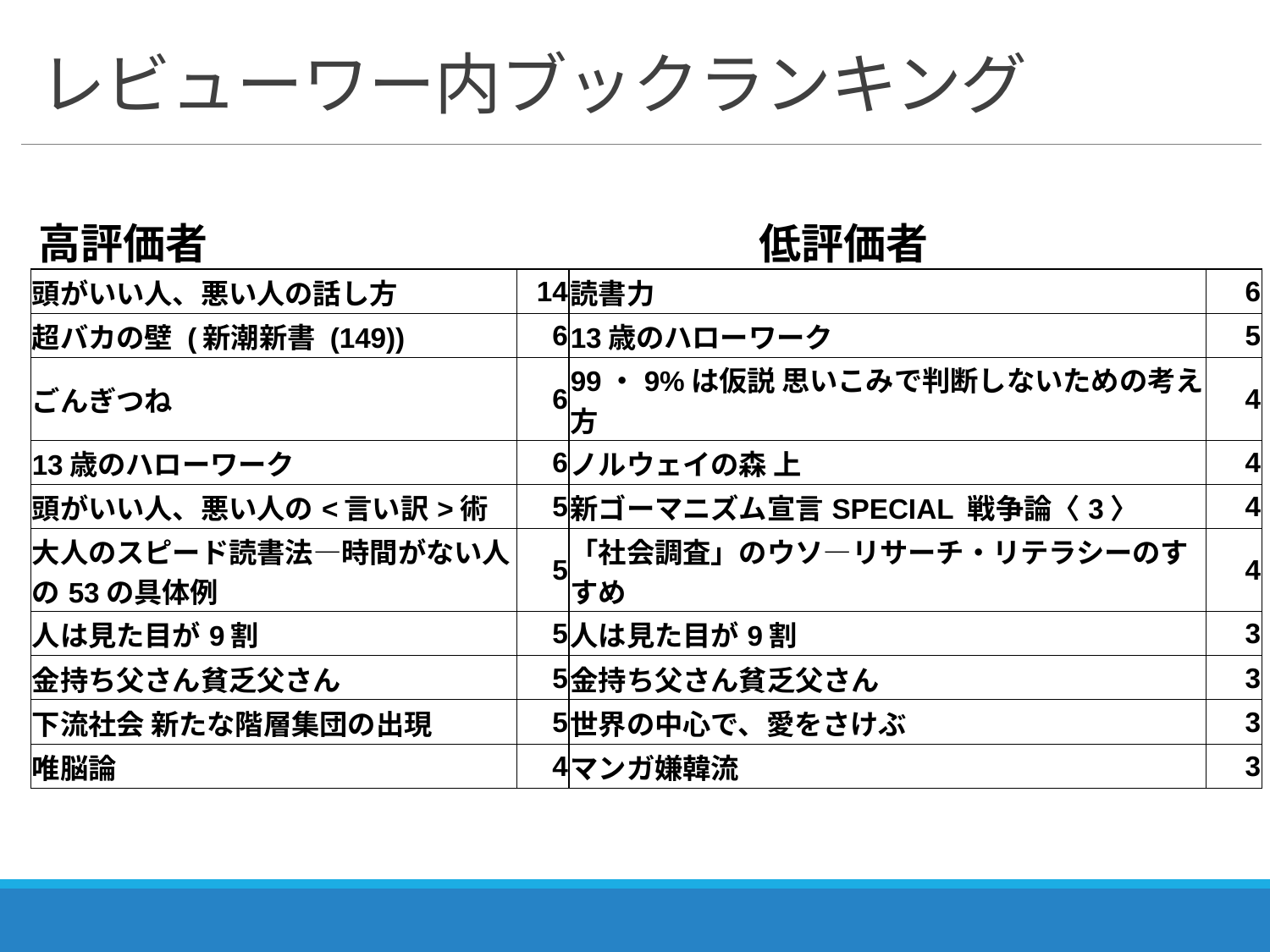

# レビューワー内ブックランキング
高評価者　　　　　　　　　　　　　低評価者
| 頭がいい人、悪い人の話し方 | 14 | 読書力 | 6 |
| --- | --- | --- | --- |
| 超バカの壁 (新潮新書 (149)) | 6 | 13歳のハローワーク | 5 |
| ごんぎつね | 6 | 99・9%は仮説 思いこみで判断しないための考え方 | 4 |
| 13歳のハローワーク | 6 | ノルウェイの森 上 | 4 |
| 頭がいい人、悪い人の<言い訳>術 | 5 | 新ゴーマニズム宣言SPECIAL 戦争論〈3〉 | 4 |
| 大人のスピード読書法―時間がない人の53の具体例 | 5 | 「社会調査」のウソ―リサーチ・リテラシーのすすめ | 4 |
| 人は見た目が9割 | 5 | 人は見た目が9割 | 3 |
| 金持ち父さん貧乏父さん | 5 | 金持ち父さん貧乏父さん | 3 |
| 下流社会 新たな階層集団の出現 | 5 | 世界の中心で、愛をさけぶ | 3 |
| 唯脳論 | 4 | マンガ嫌韓流 | 3 |